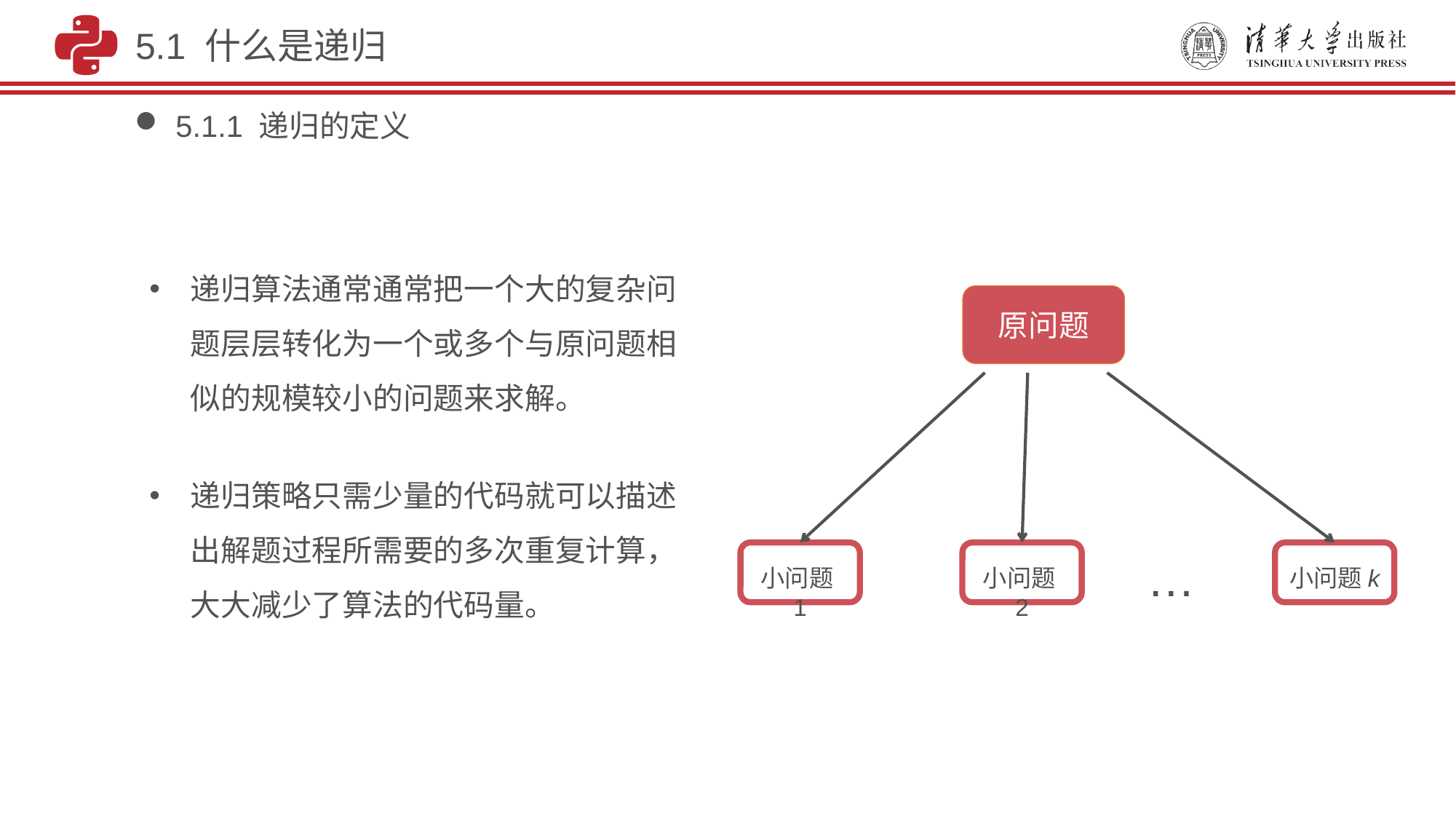

5.1 什么是递归
5.1.1 递归的定义
递归算法通常通常把一个大的复杂问题层层转化为一个或多个与原问题相似的规模较小的问题来求解。

递归策略只需少量的代码就可以描述出解题过程所需要的多次重复计算，大大减少了算法的代码量。
原问题
…
小问题k
小问题1
小问题2